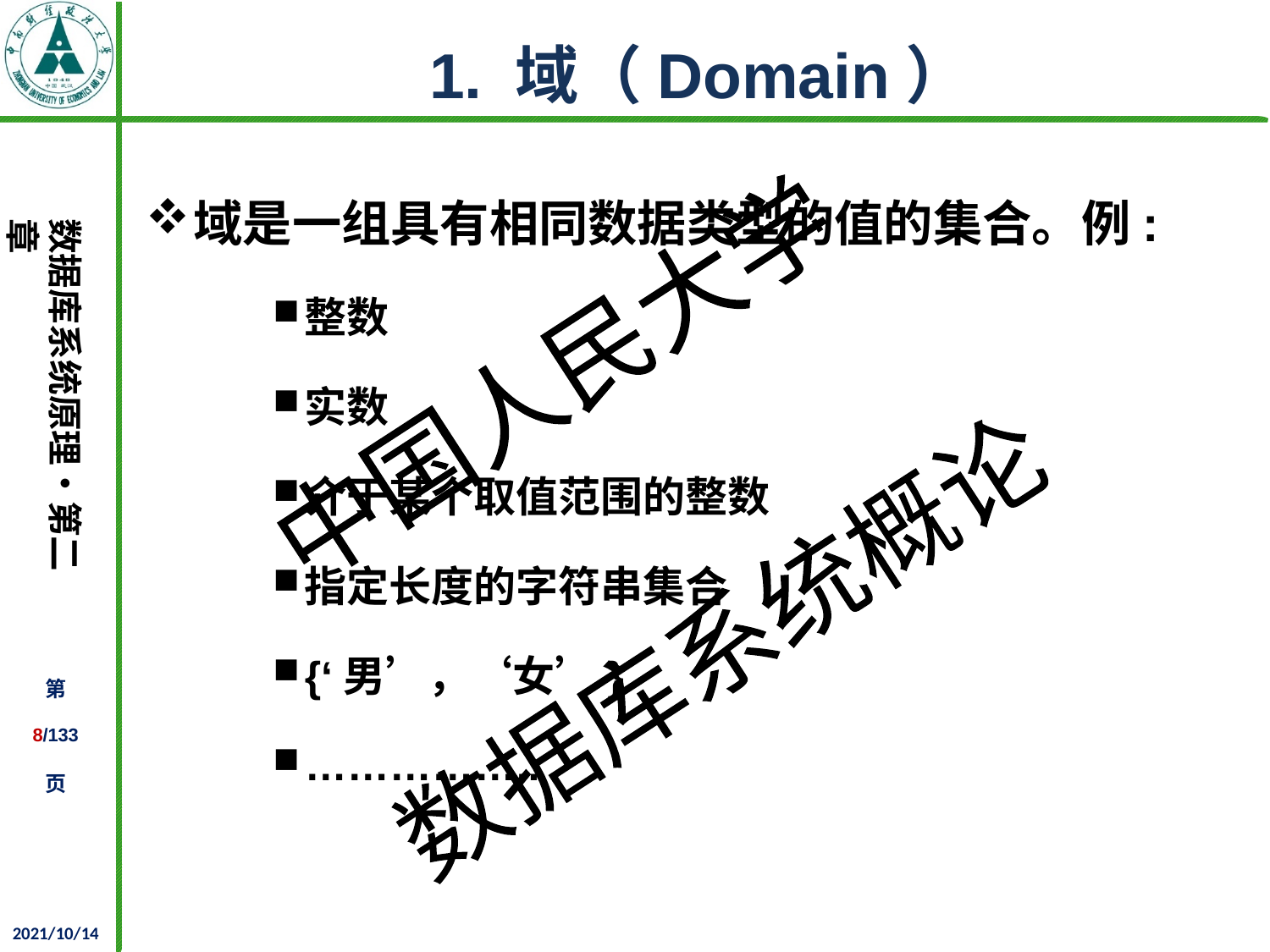

# 1. 域（Domain）
域是一组具有相同数据类型的值的集合。例:
整数
实数
介于某个取值范围的整数
指定长度的字符串集合
{‘男’，‘女’}
……………..
2021/10/14